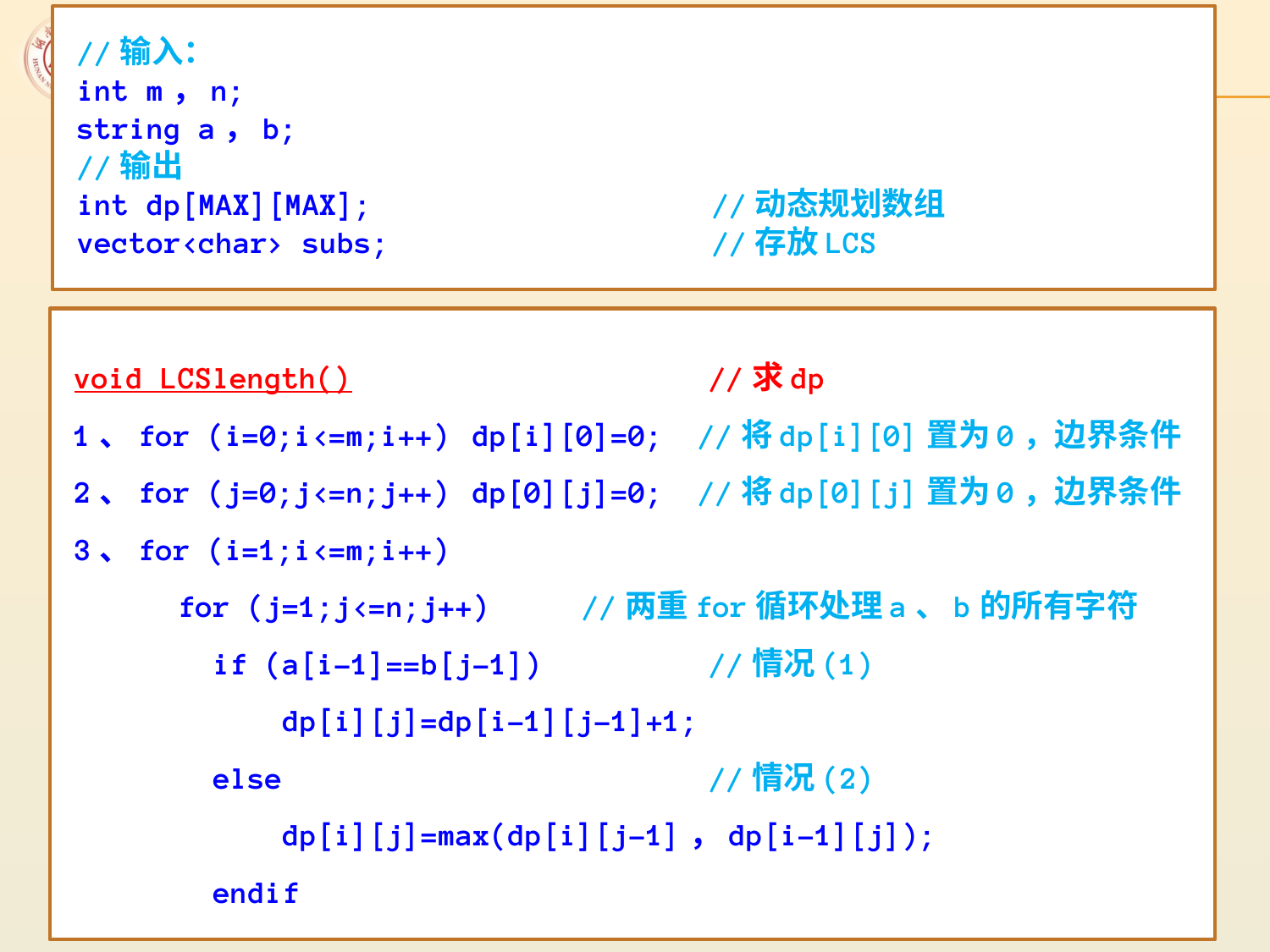

//输入：
int m，n;
string a，b;
//输出
int dp[MAX][MAX];			//动态规划数组
vector<char> subs;			//存放LCS
void LCSlength()			//求dp
1、for (i=0;i<=m;i++)	 dp[i][0]=0;  //将dp[i][0]置为0，边界条件
2、for (j=0;j<=n;j++)	 dp[0][j]=0;  //将dp[0][j]置为0，边界条件
3、for (i=1;i<=m;i++)
      for (j=1;j<=n;j++)	//两重for循环处理a、b的所有字符
        if (a[i-1]==b[j-1])		//情况(1)
            dp[i][j]=dp[i-1][j-1]+1;
        else				//情况(2)
            dp[i][j]=max(dp[i][j-1]，dp[i-1][j]);
        endif